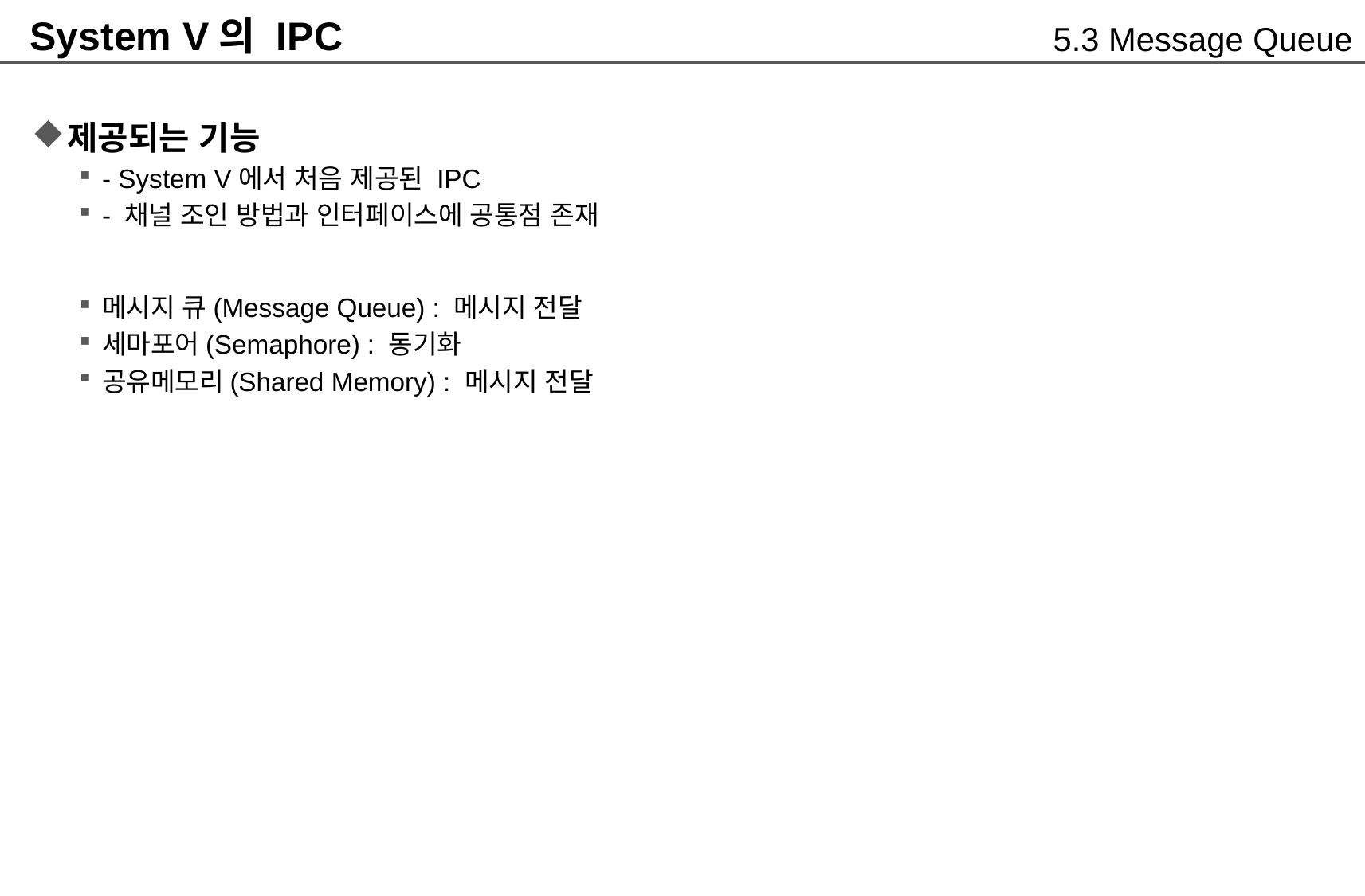

# System V의 IPC
5.3 Message Queue

제공되는 기능
- System V에서 처음 제공된 IPC
- 채널 조인 방법과 인터페이스에 공통점 존재

메시지 큐(Message Queue) : 메시지 전달
세마포어(Semaphore) : 동기화
공유메모리(Shared Memory) : 메시지 전달